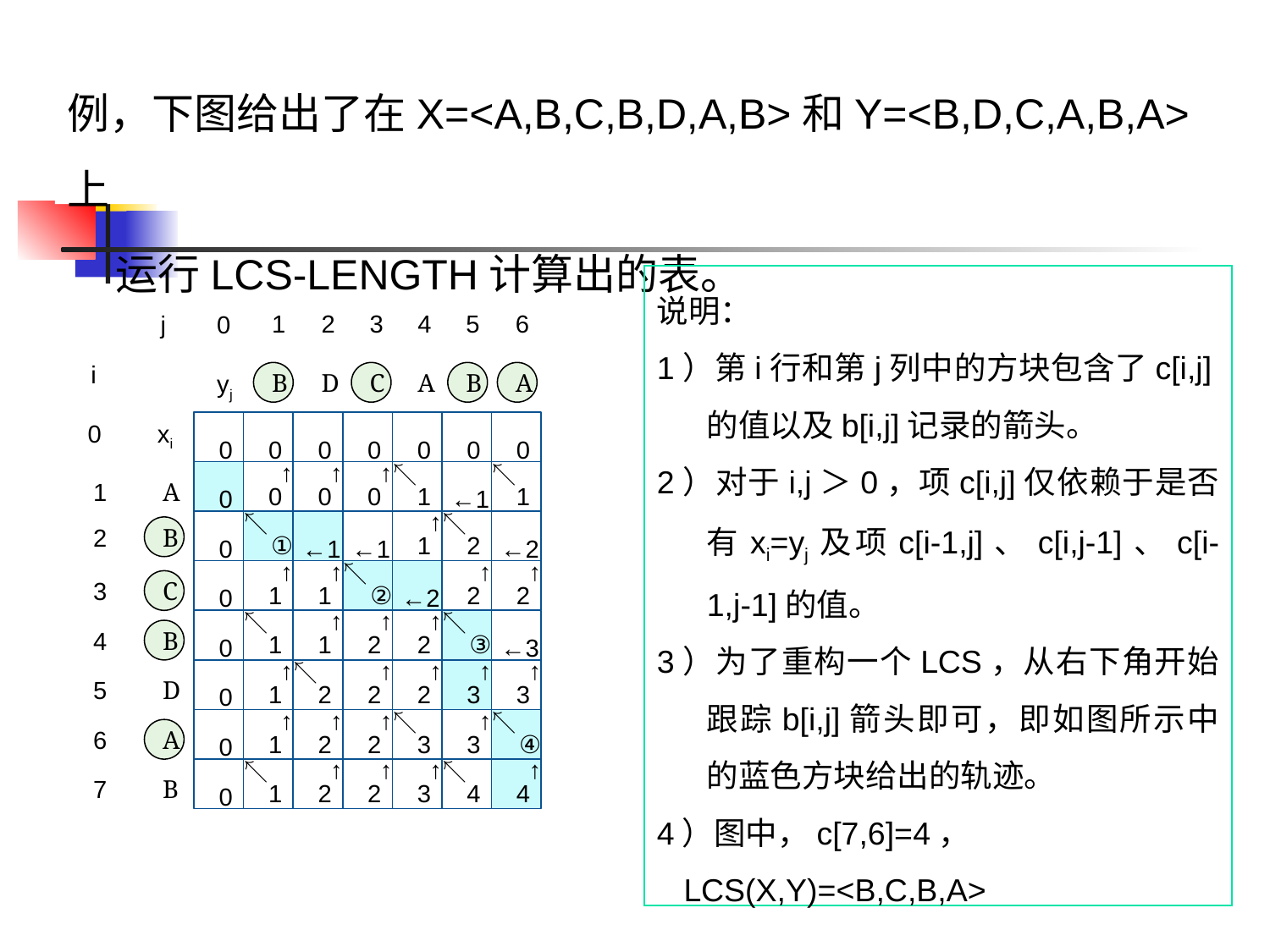

例，下图给出了在X=<A,B,C,B,D,A,B>和Y=<B,D,C,A,B,A>上
    运行LCS-LENGTH计算出的表。
说明：
1）第i行和第j列中的方块包含了c[i,j]的值以及b[i,j]记录的箭头。
2）对于i,j＞0，项c[i,j]仅依赖于是否有xi=yj及项c[i-1,j]、c[i,j-1]、c[i-1,j-1]的值。
3）为了重构一个LCS，从右下角开始跟踪b[i,j]箭头即可，即如图所示中的蓝色方块给出的轨迹。
4）图中，c[7,6]=4，
   LCS(X,Y)=<B,C,B,A>
j
0
1
2
3
4
5
6
i
yj
B
D
C
A
B
A
0
xi

  0

  0

  0

  0

  0

  0

  0

  0
↑
  0
↑
  0
↑
  0
↖
  1

 ←1
↖
  1
1
A

  0
↖
①

 ←1

 ←1
↑
  1
↖
  2

 ←2
2
B

  0
↑
  1
↑
  1
↖
②

 ←2
↑
  2
↑
  2
3
C

  0
↖
  1
↑
  1
↑
  2
↑
  2
↖
③

 ←3
4
B

  0
↑
  1
↖
  2
↑
  2
↑
  2
↑
  3
↑
  3
5
D

  0
↑
  1
↑
  2
↑
  2
↖
  3
↑
  3
↖
④
6
A

  0
↖
  1
↑
  2
↑
  2
↑
  3
↖
  4
↑
  4
7
B